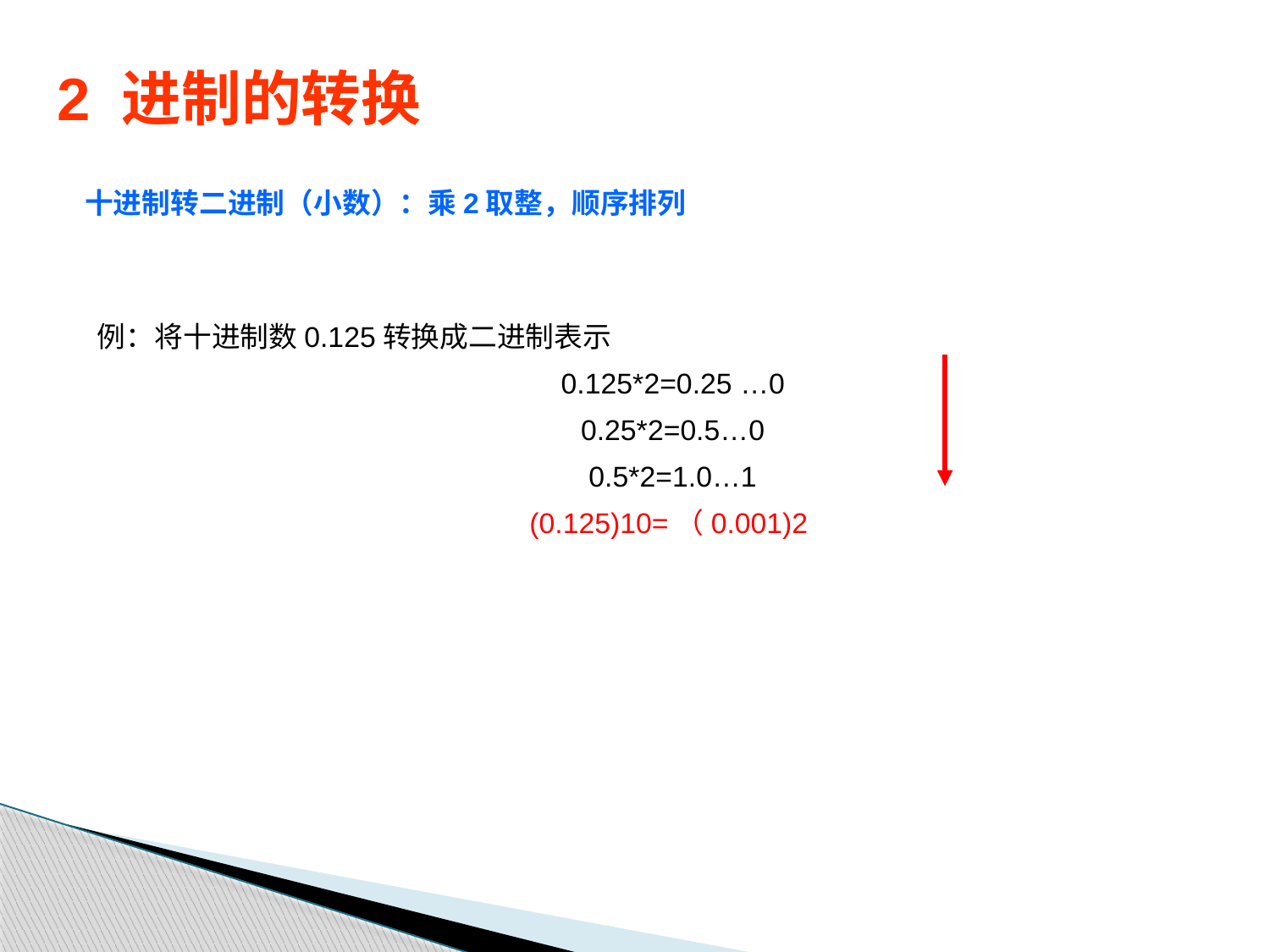

# 2 进制的转换
十进制转二进制（小数）：乘2取整，顺序排列
例：将十进制数0.125转换成二进制表示
0.125*2=0.25 …0
0.25*2=0.5…0
0.5*2=1.0…1
(0.125)10=（0.001)2